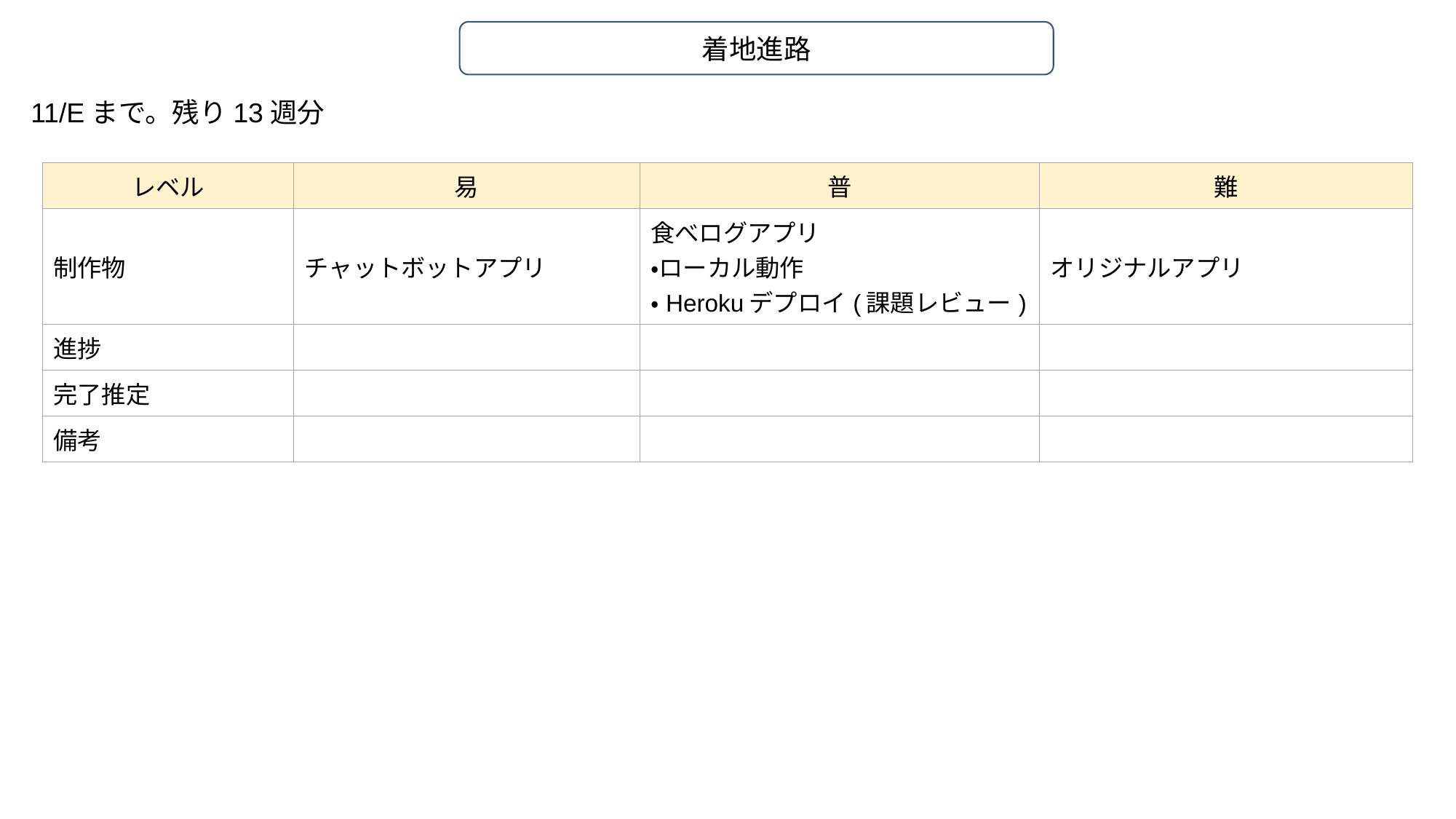

着地進路
11/Eまで。残り13週分
| レベル | 易 | 普 | 難 |
| --- | --- | --- | --- |
| 制作物 | チャットボットアプリ | 食べログアプリ ・ローカル動作 ・Herokuデプロイ(課題レビュー) | オリジナルアプリ |
| 進捗 |  |  |  |
| 完了推定 |  |  |  |
| 備考 |  |  |  |